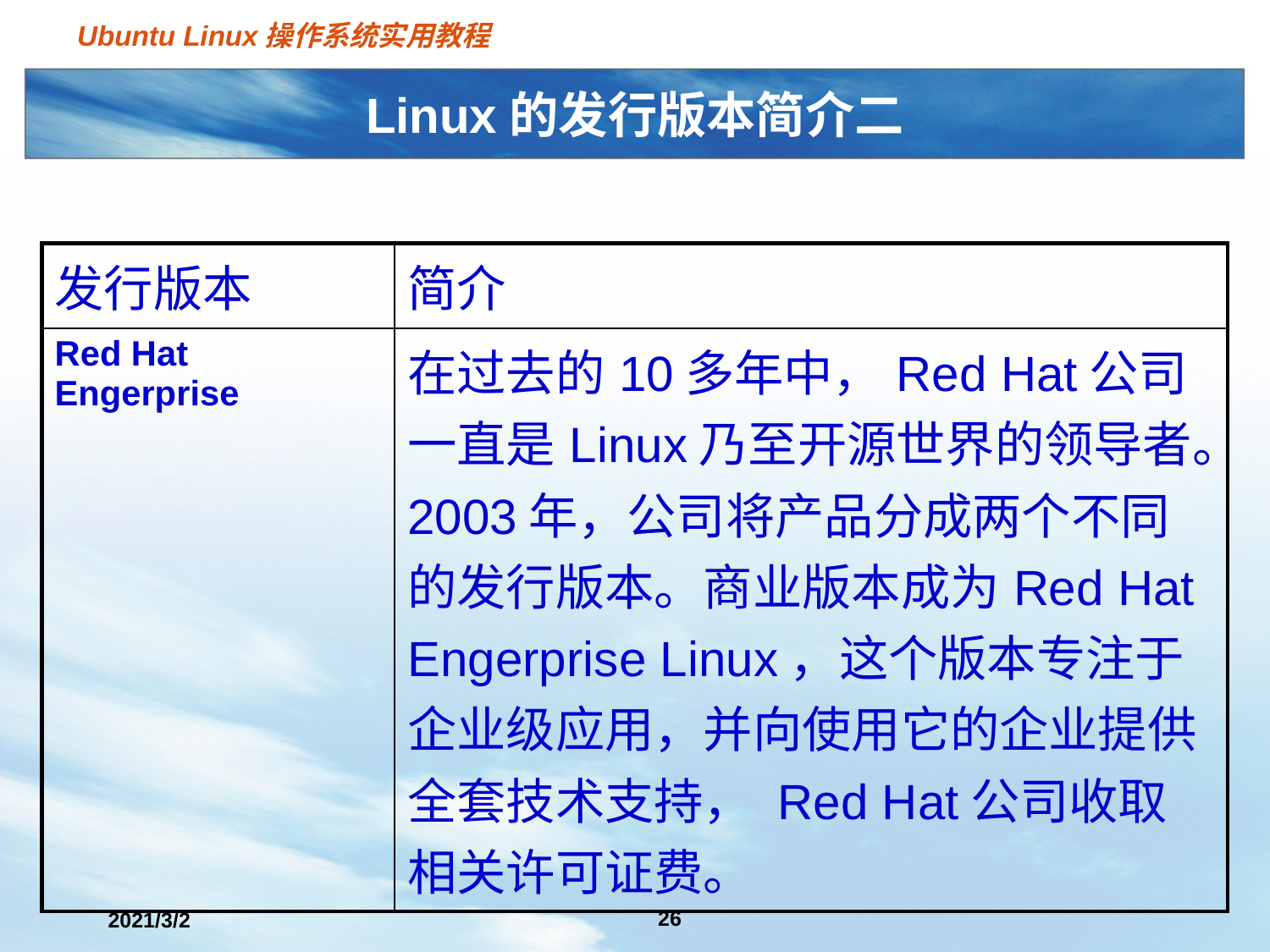

# Linux的发行版本简介二
| 发行版本 | 简介 |
| --- | --- |
| Red Hat Engerprise | 在过去的10多年中，Red Hat公司一直是Linux乃至开源世界的领导者。2003年，公司将产品分成两个不同的发行版本。商业版本成为Red Hat Engerprise Linux，这个版本专注于企业级应用，并向使用它的企业提供全套技术支持， Red Hat公司收取相关许可证费。 |
26
2021/3/2